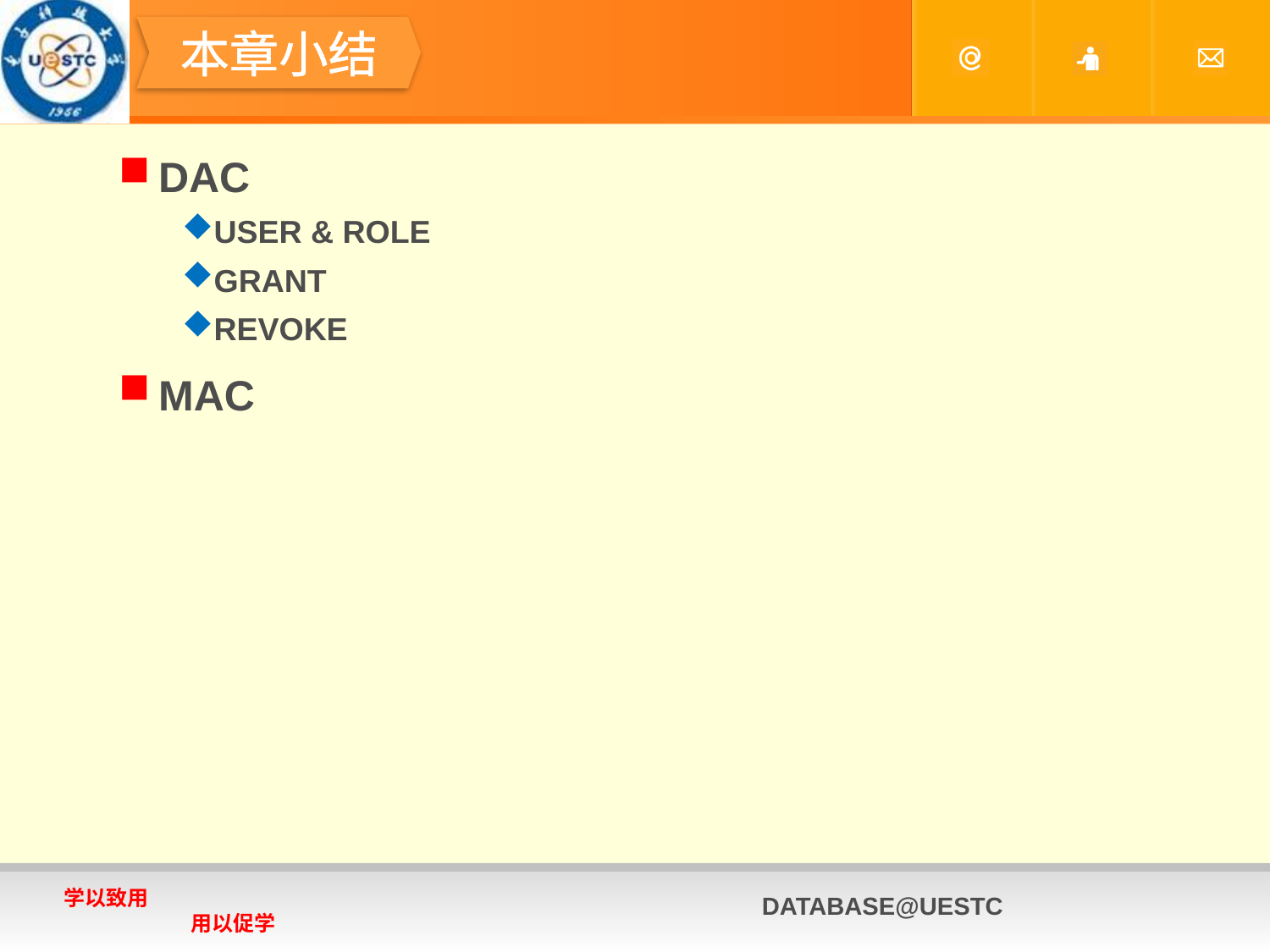

#
本章小结
DAC
USER & ROLE
GRANT
REVOKE
MAC